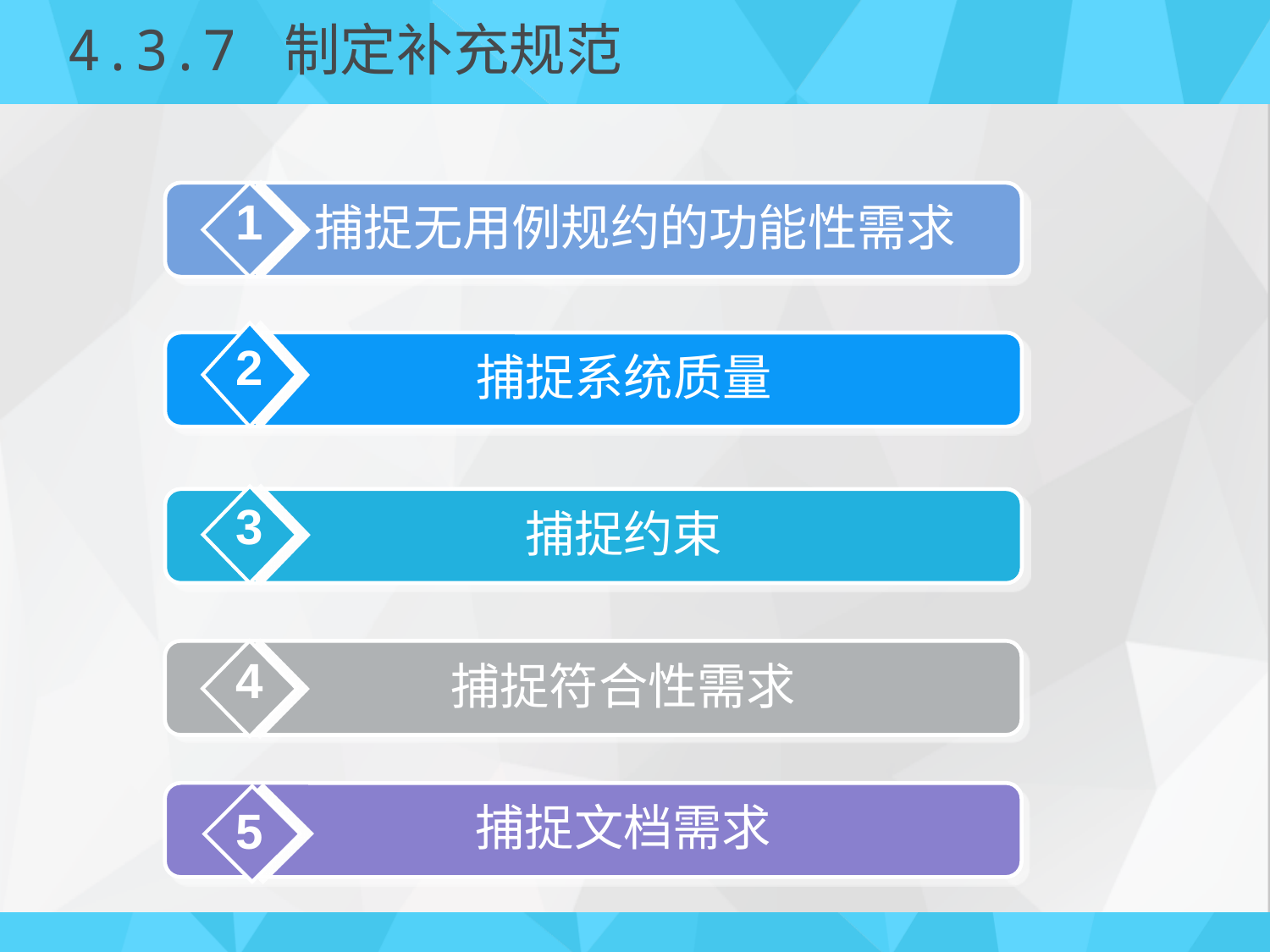

# 4.3.7 制定补充规范

1
 捕捉无用例规约的功能性需求

2

捕捉系统质量

3
捕捉约束

4
捕捉符合性需求
4

捕捉文档需求
5